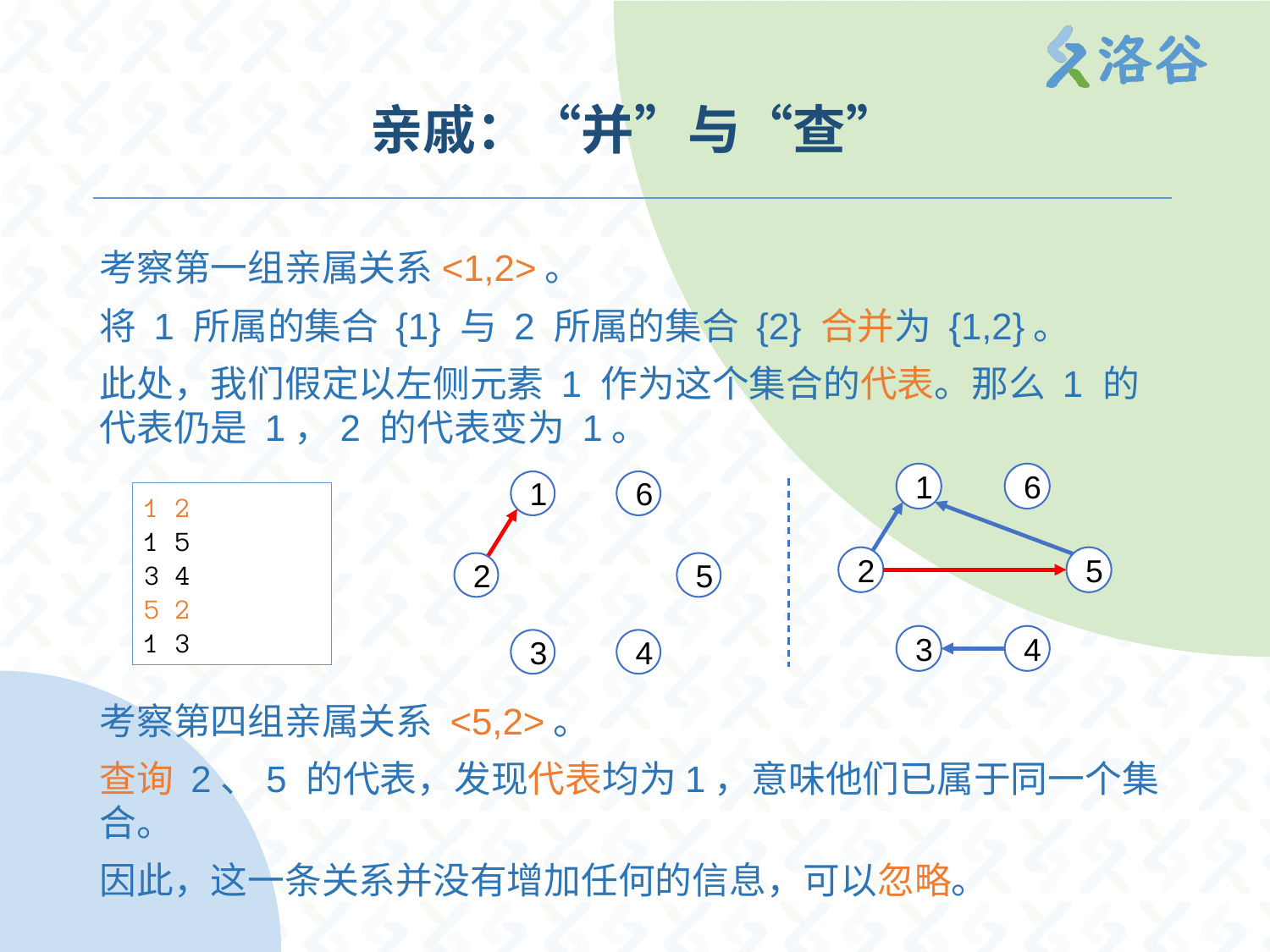

# 亲戚：“并”与“查”
考察第一组亲属关系<1,2>。
将 1 所属的集合 {1} 与 2 所属的集合 {2} 合并为 {1,2}。
此处，我们假定以左侧元素 1 作为这个集合的代表。那么 1 的代表仍是 1，2 的代表变为 1。

考察第四组亲属关系 <5,2>。
查询 2、5 的代表，发现代表均为1，意味他们已属于同一个集合。
因此，这一条关系并没有增加任何的信息，可以忽略。
1
6
2
5
3
4
1
6
2
5
3
4
1 2
1 5
3 4
5 2
1 3